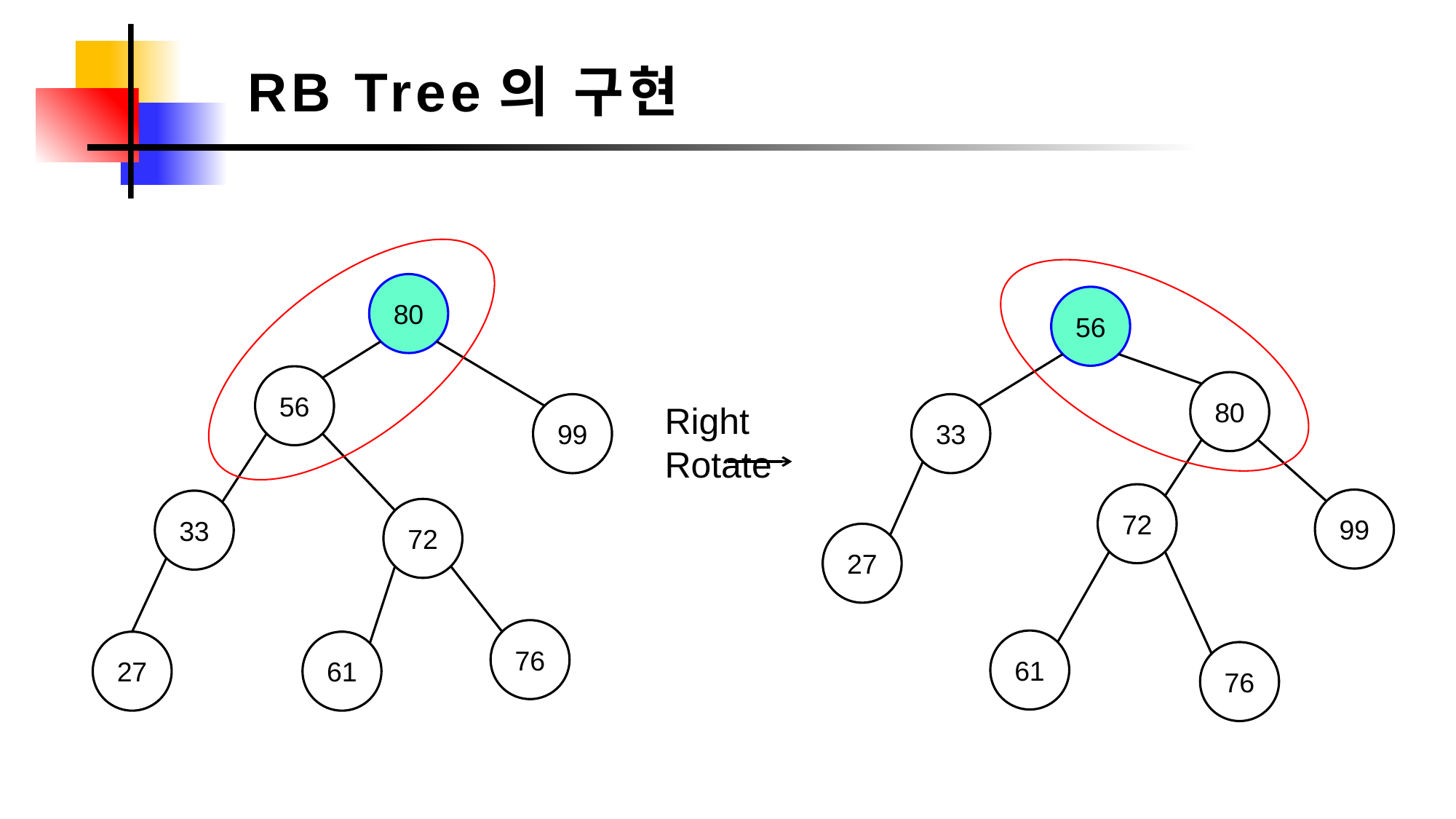

RB Tree의 구현
80
56
99
33
72
76
27
61

56
80
33
72
99
27
61
76

Right Rotate